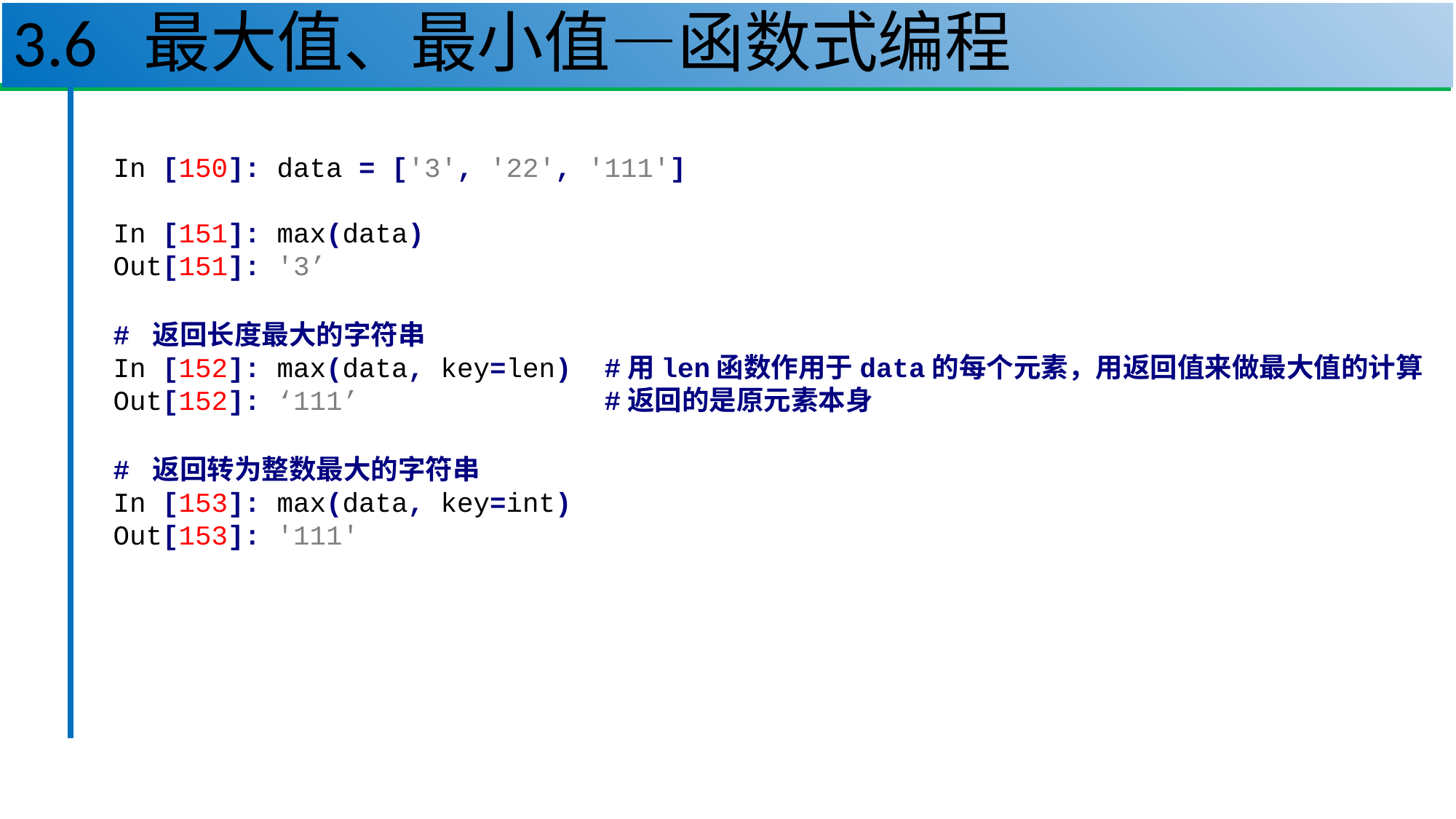

# 3.6  最大值、最小值—函数式编程
20
In [150]: data = ['3', '22', '111']

In [151]: max(data)
Out[151]: '3’

# 返回长度最大的字符串
In [152]: max(data, key=len)  #用len函数作用于data的每个元素，用返回值来做最大值的计算
Out[152]: ‘111’               #返回的是原元素本身

# 返回转为整数最大的字符串
In [153]: max(data, key=int)
Out[153]: '111'